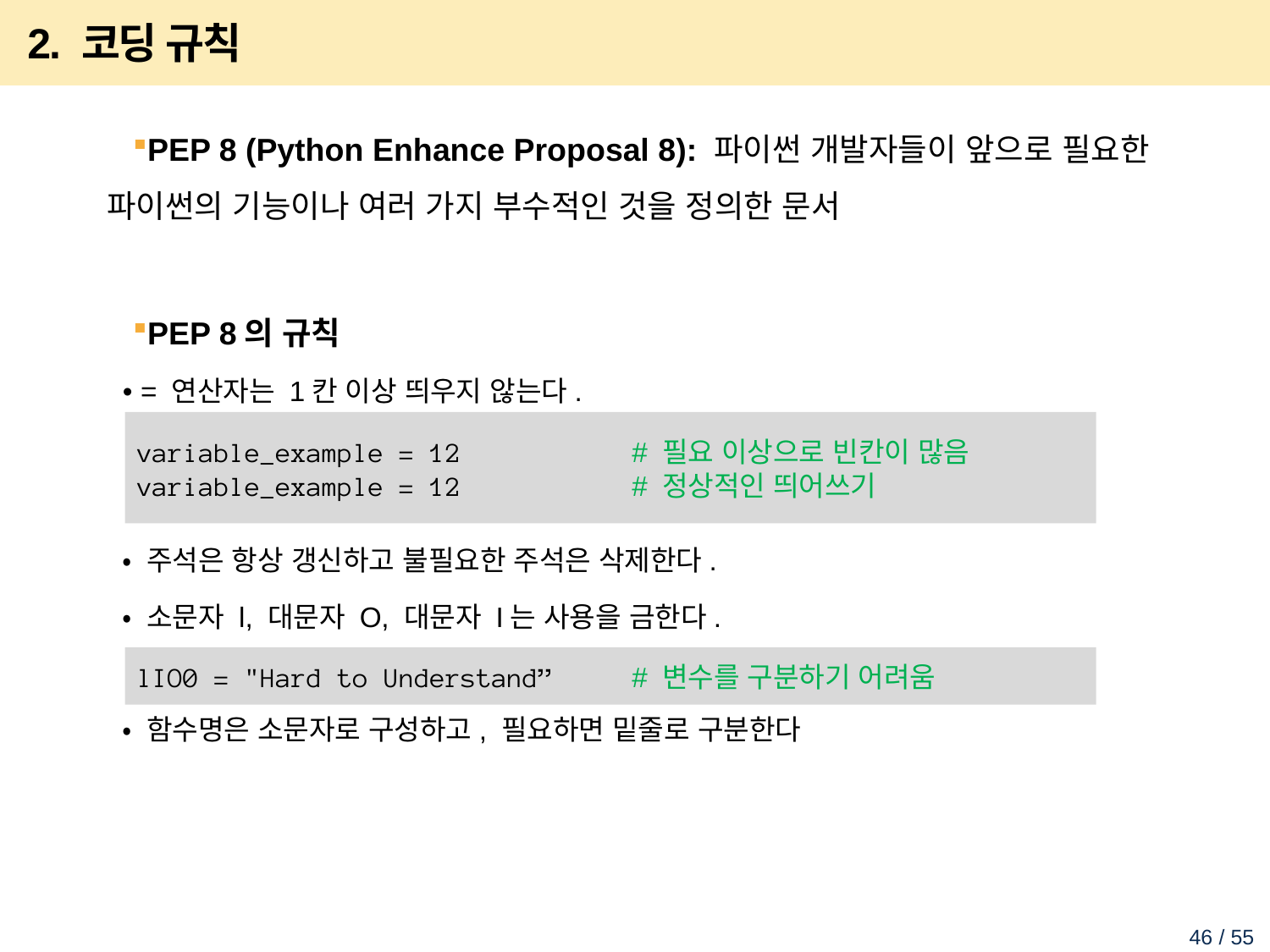

# 2. 코딩 규칙
PEP 8 (Python Enhance Proposal 8): 파이썬 개발자들이 앞으로 필요한 파이썬의 기능이나 여러 가지 부수적인 것을 정의한 문서

PEP 8의 규칙
  • = 연산자는 1칸 이상 띄우지 않는다.

  • 주석은 항상 갱신하고 불필요한 주석은 삭제한다.
  • 소문자 l, 대문자 O, 대문자 I는 사용을 금한다.

  • 함수명은 소문자로 구성하고, 필요하면 밑줄로 구분한다
variable_example = 12           # 필요 이상으로 빈칸이 많음
variable_example = 12           # 정상적인 띄어쓰기
lIO0 = "Hard to Understand”     # 변수를 구분하기 어려움